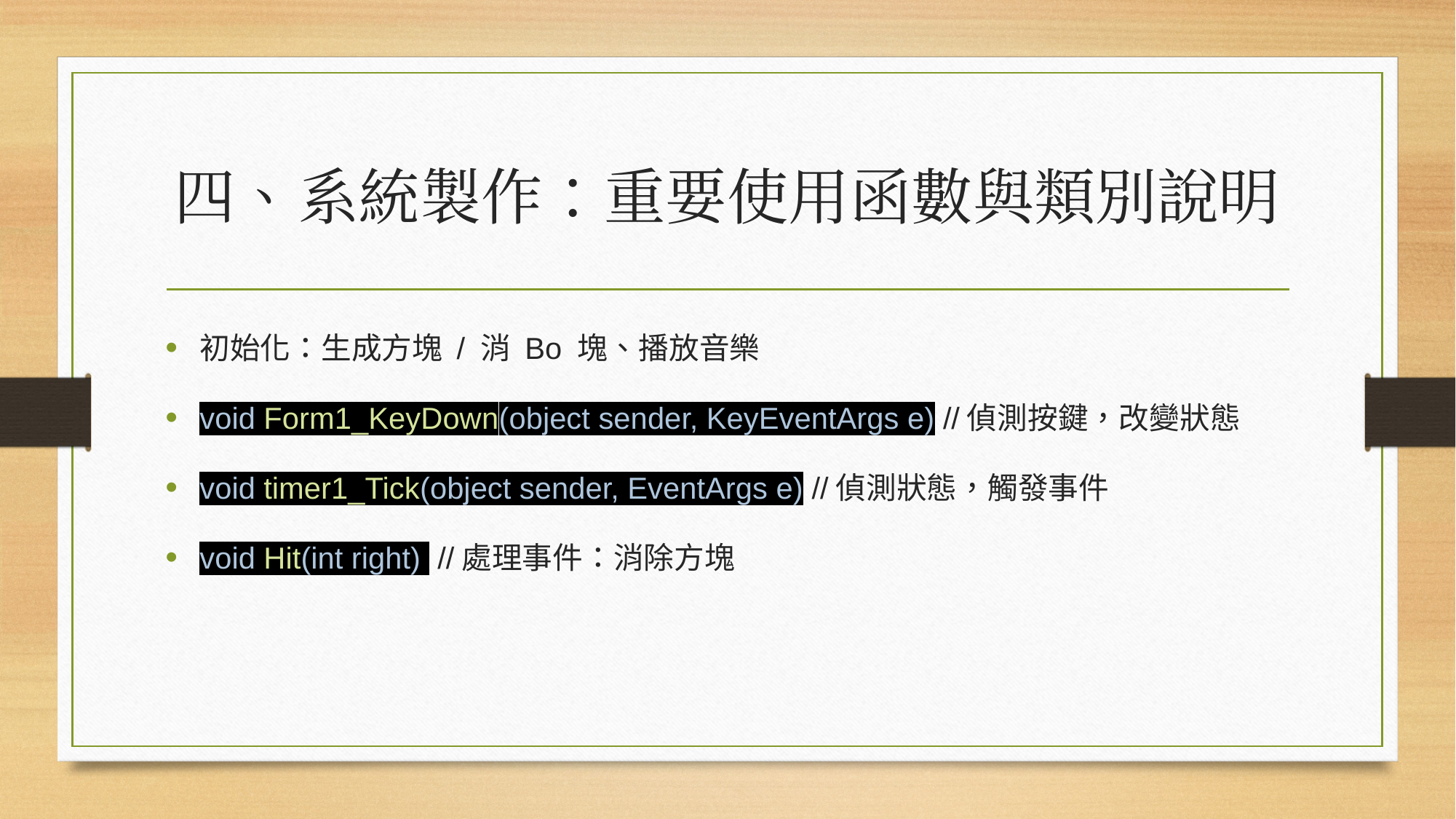

# 四、系統製作：重要使用函數與類別說明
初始化：生成方塊 / 消 Bo 塊、播放音樂
void Form1_KeyDown(object sender, KeyEventArgs e) //偵測按鍵，改變狀態
void timer1_Tick(object sender, EventArgs e) //偵測狀態，觸發事件
void Hit(int right)  //處理事件：消除方塊